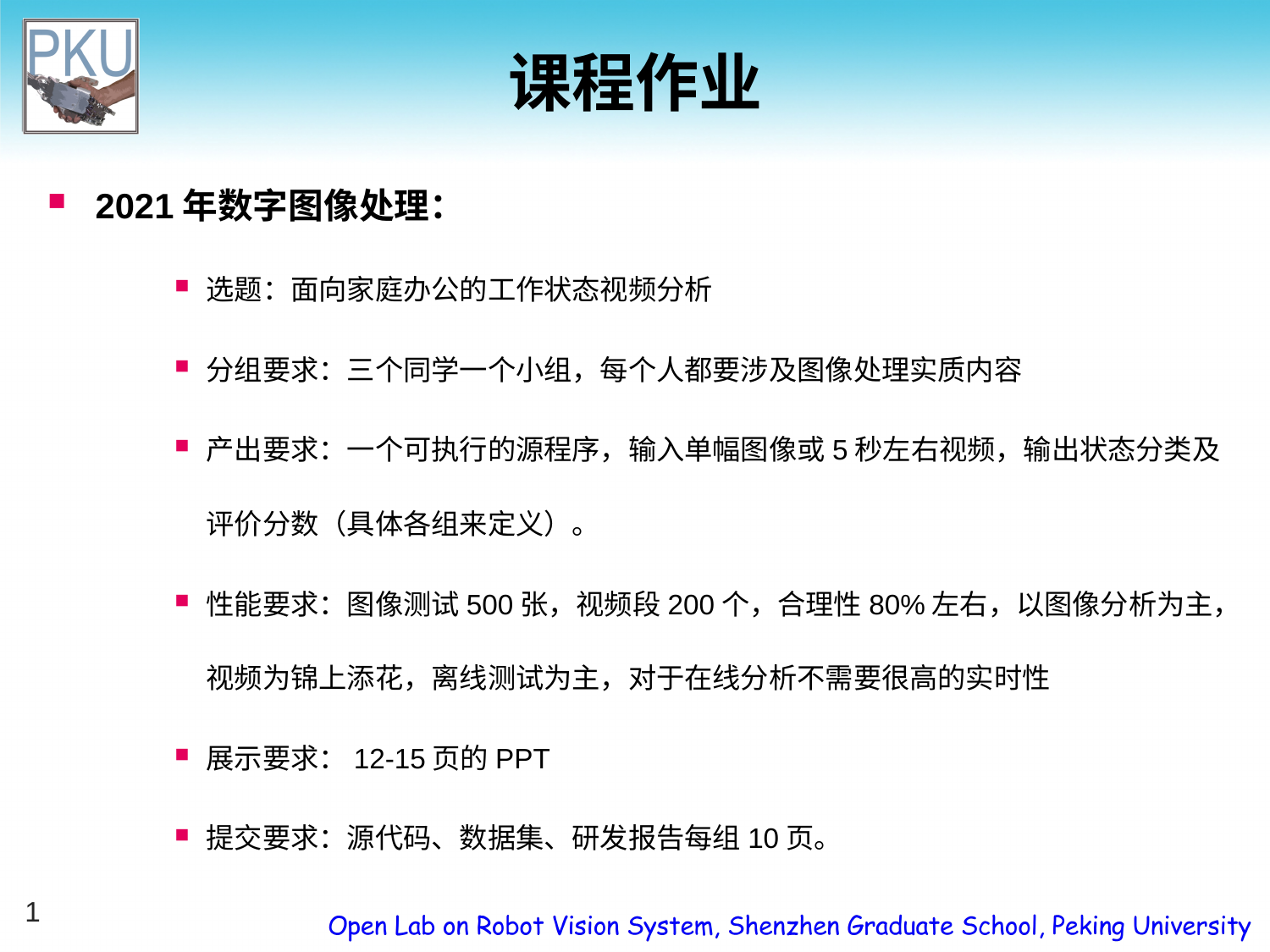

课程作业
2021年数字图像处理：
选题：面向家庭办公的工作状态视频分析
分组要求：三个同学一个小组，每个人都要涉及图像处理实质内容
产出要求：一个可执行的源程序，输入单幅图像或5秒左右视频，输出状态分类及评价分数（具体各组来定义）。
性能要求：图像测试500张，视频段200个，合理性80%左右，以图像分析为主，视频为锦上添花，离线测试为主，对于在线分析不需要很高的实时性
展示要求：12-15页的PPT
提交要求：源代码、数据集、研发报告每组10页。